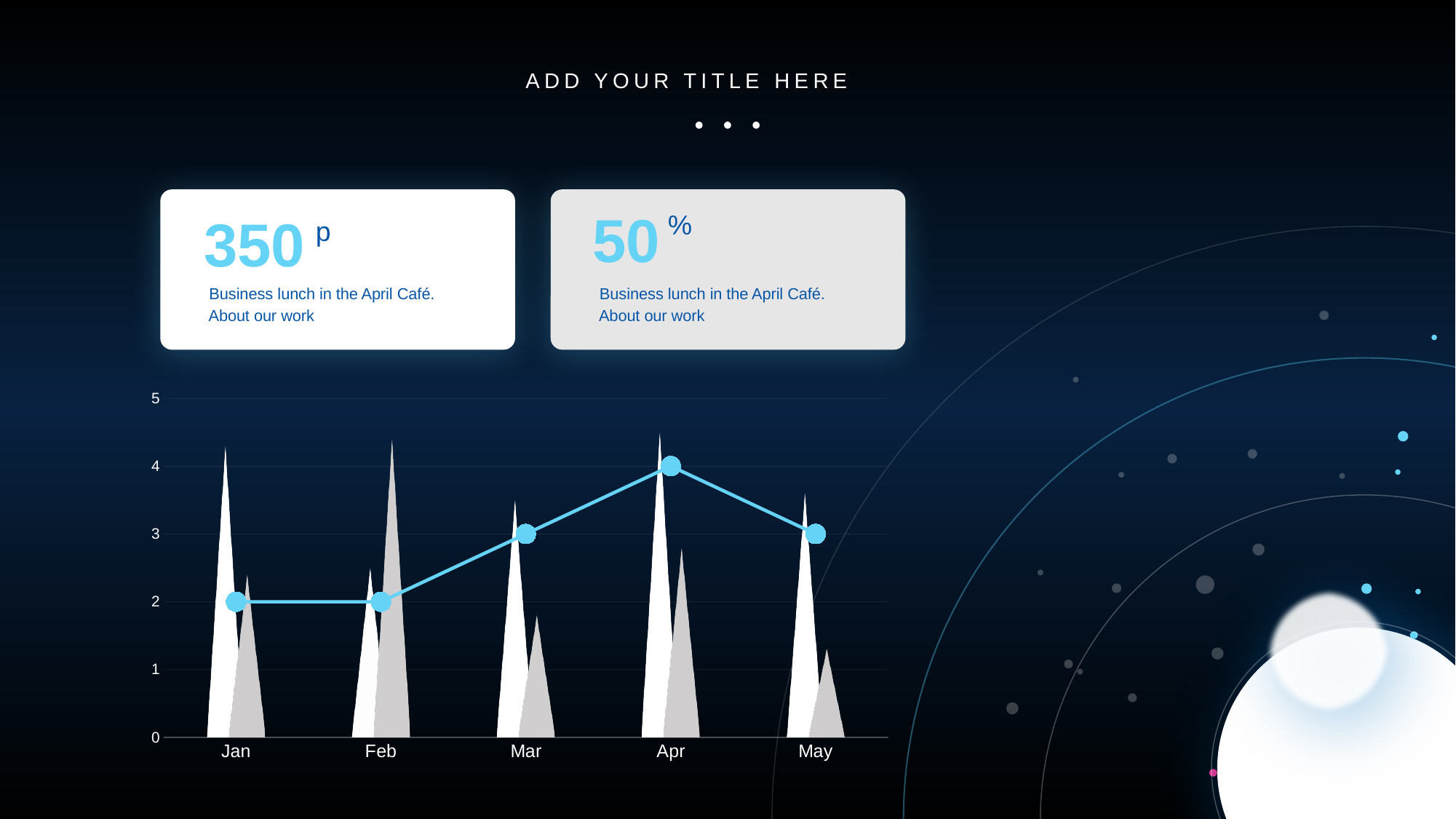

ADD YOUR TITLE HERE

50
%
350
p

Business lunch in the April Café.
Business lunch in the April Café.
About our work
About our work

### Chart

| Category | 系列 1 | 系列 2 | 系列 3 |
|---|---|---|---|
| Jan | 4.3 | 2.4 | 2.0 |
| Feb | 2.5 | 4.4 | 2.0 |
| Mar | 3.5 | 1.8 | 3.0 |
| Apr | 4.5 | 2.8 | 4.0 |
| May | 3.6 | 1.3 | 3.0 |

Do not, for one repulse, forgo the purpose that you resolved to effort. .